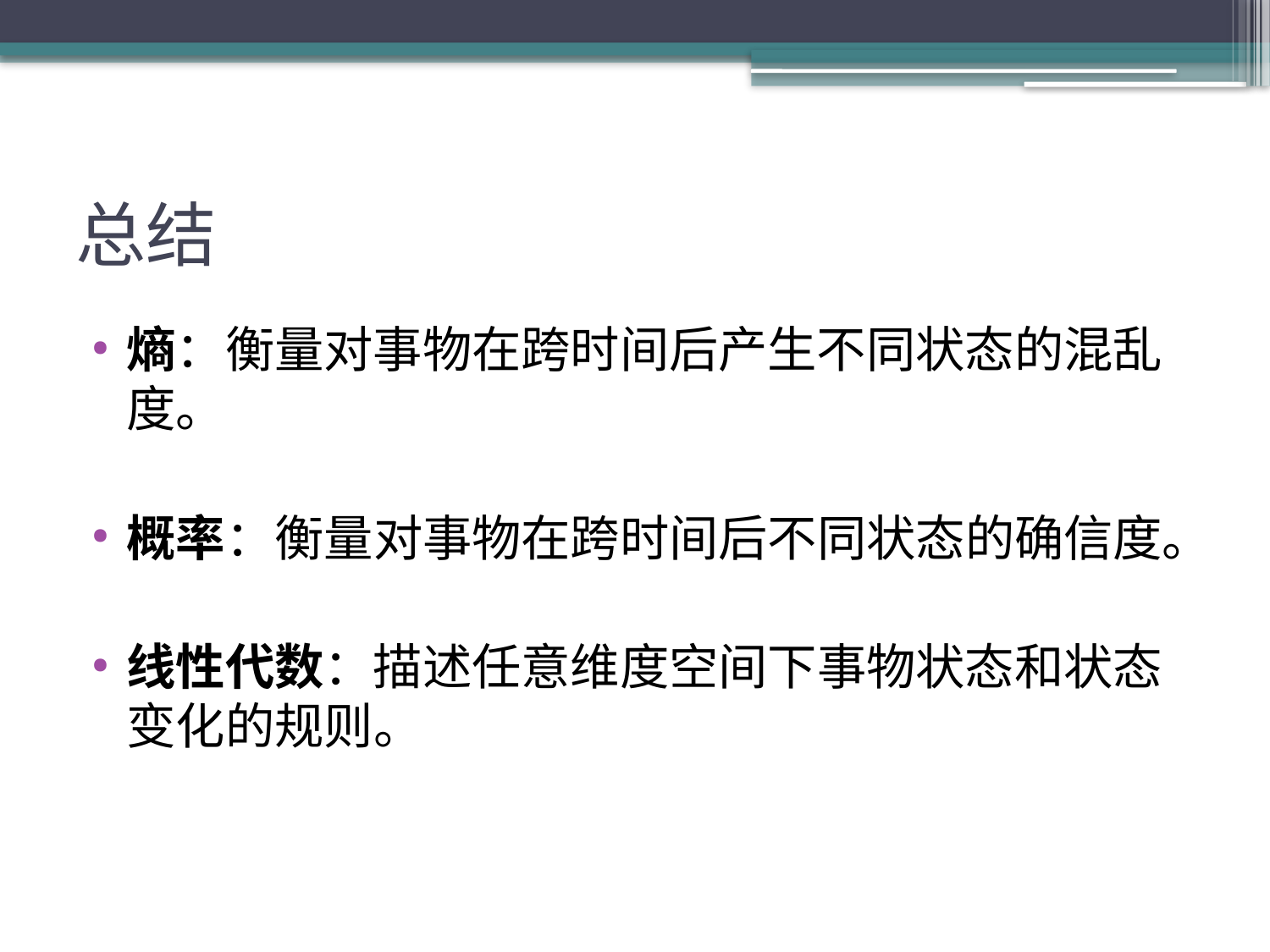

# 总结
熵：衡量对事物在跨时间后产生不同状态的混乱度。

概率：衡量对事物在跨时间后不同状态的确信度。

线性代数：描述任意维度空间下事物状态和状态变化的规则。